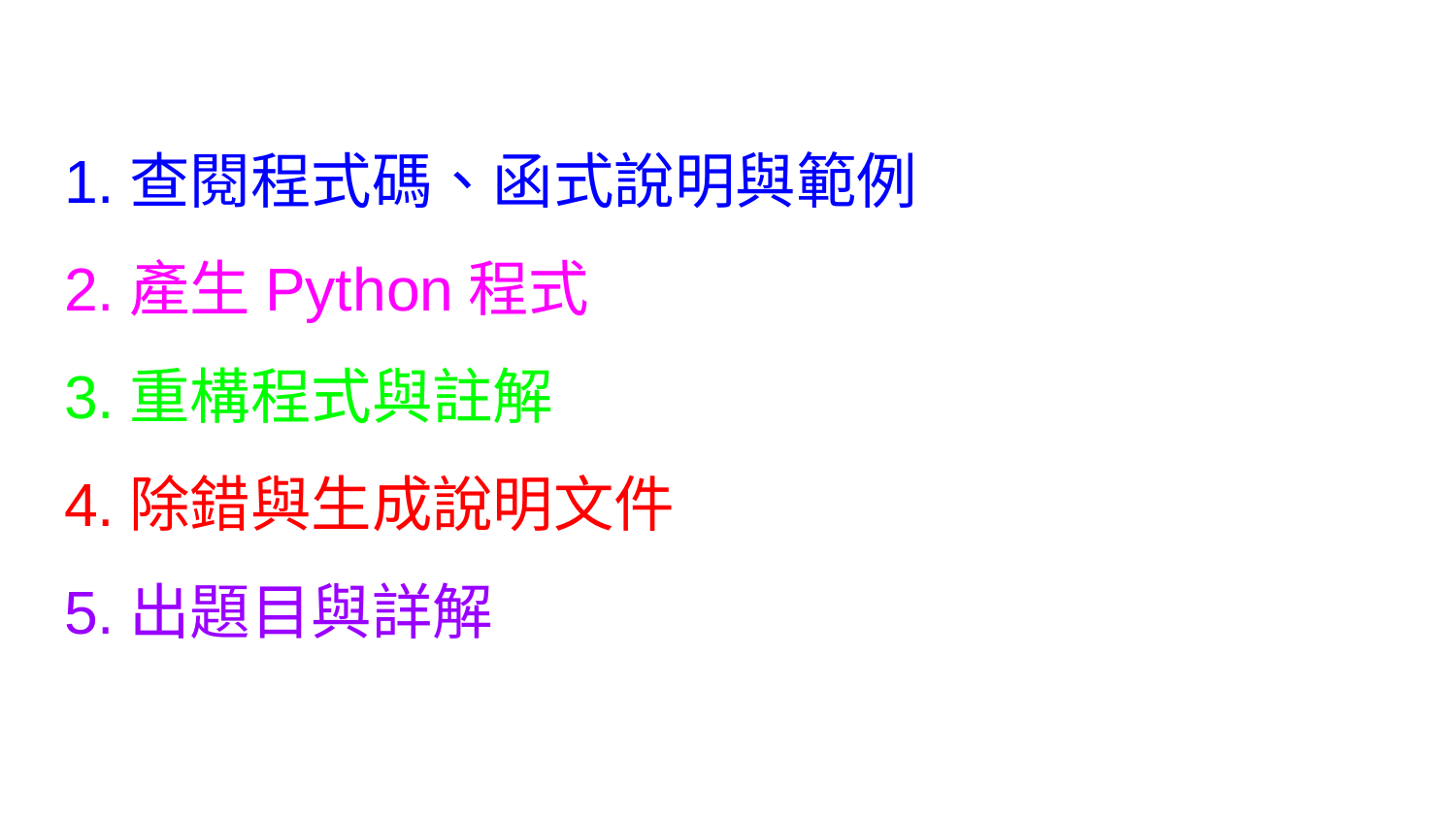

1.查閱程式碼、函式說明與範例
2.產生Python程式
3.重構程式與註解
4.除錯與生成說明文件
5.出題目與詳解